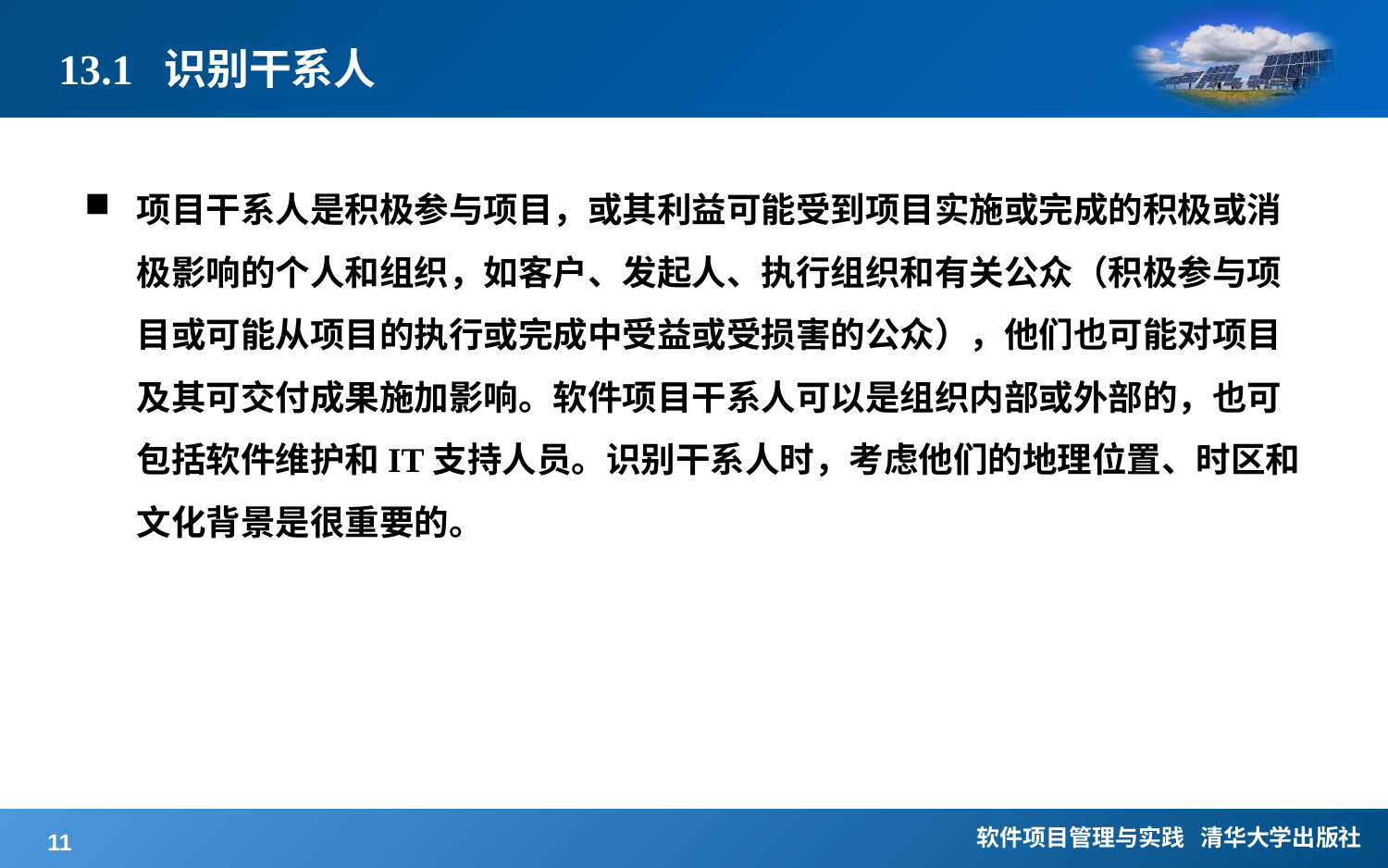

# 13.1  识别干系人
项目干系人是积极参与项目，或其利益可能受到项目实施或完成的积极或消极影响的个人和组织，如客户、发起人、执行组织和有关公众（积极参与项目或可能从项目的执行或完成中受益或受损害的公众），他们也可能对项目及其可交付成果施加影响。软件项目干系人可以是组织内部或外部的，也可包括软件维护和IT支持人员。识别干系人时，考虑他们的地理位置、时区和文化背景是很重要的。